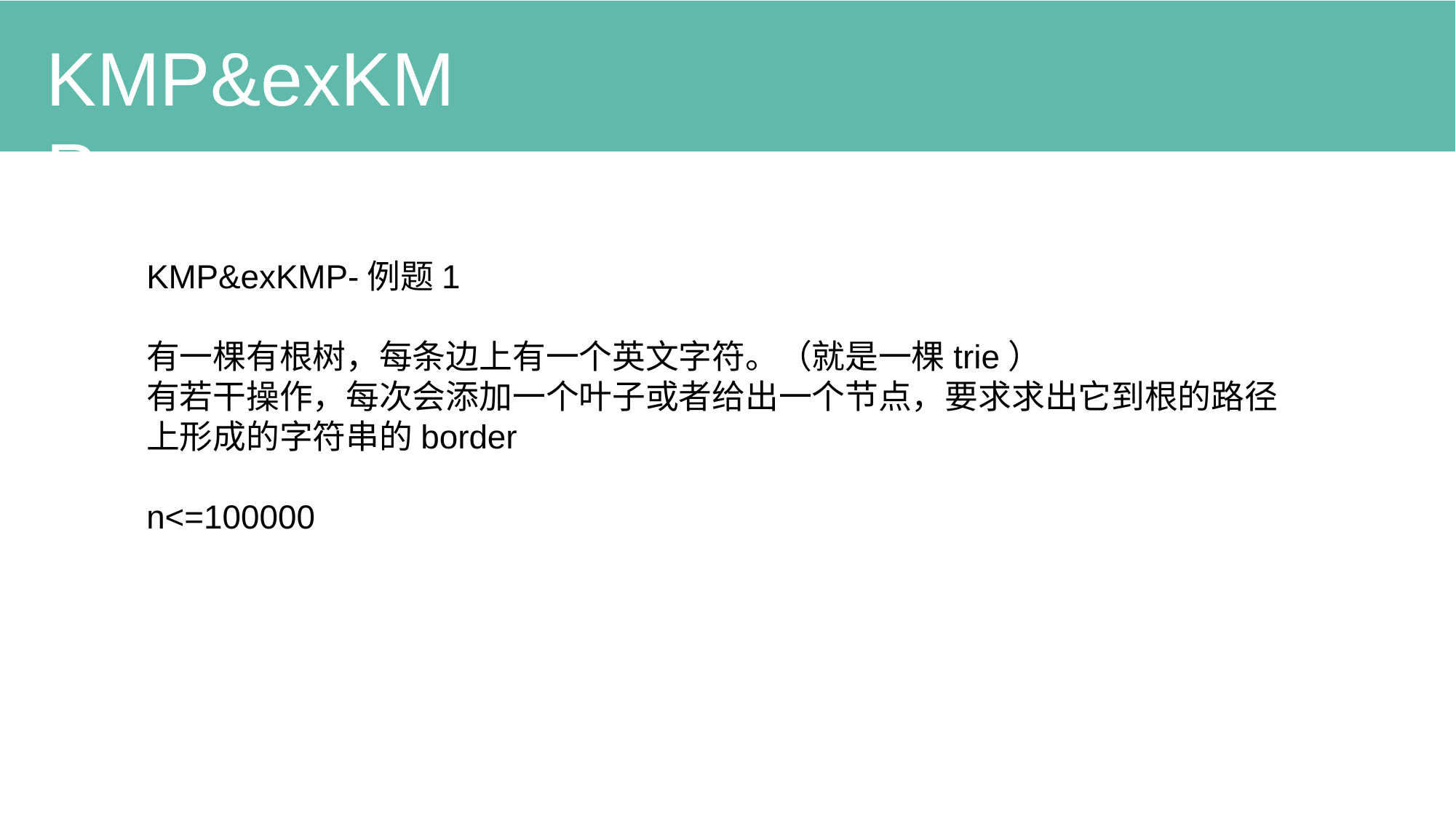

KMP&exKMP
KMP&exKMP-例题1

有一棵有根树，每条边上有一个英文字符。（就是一棵trie）
有若干操作，每次会添加一个叶子或者给出一个节点，要求求出它到根的路径上形成的字符串的border

n<=100000